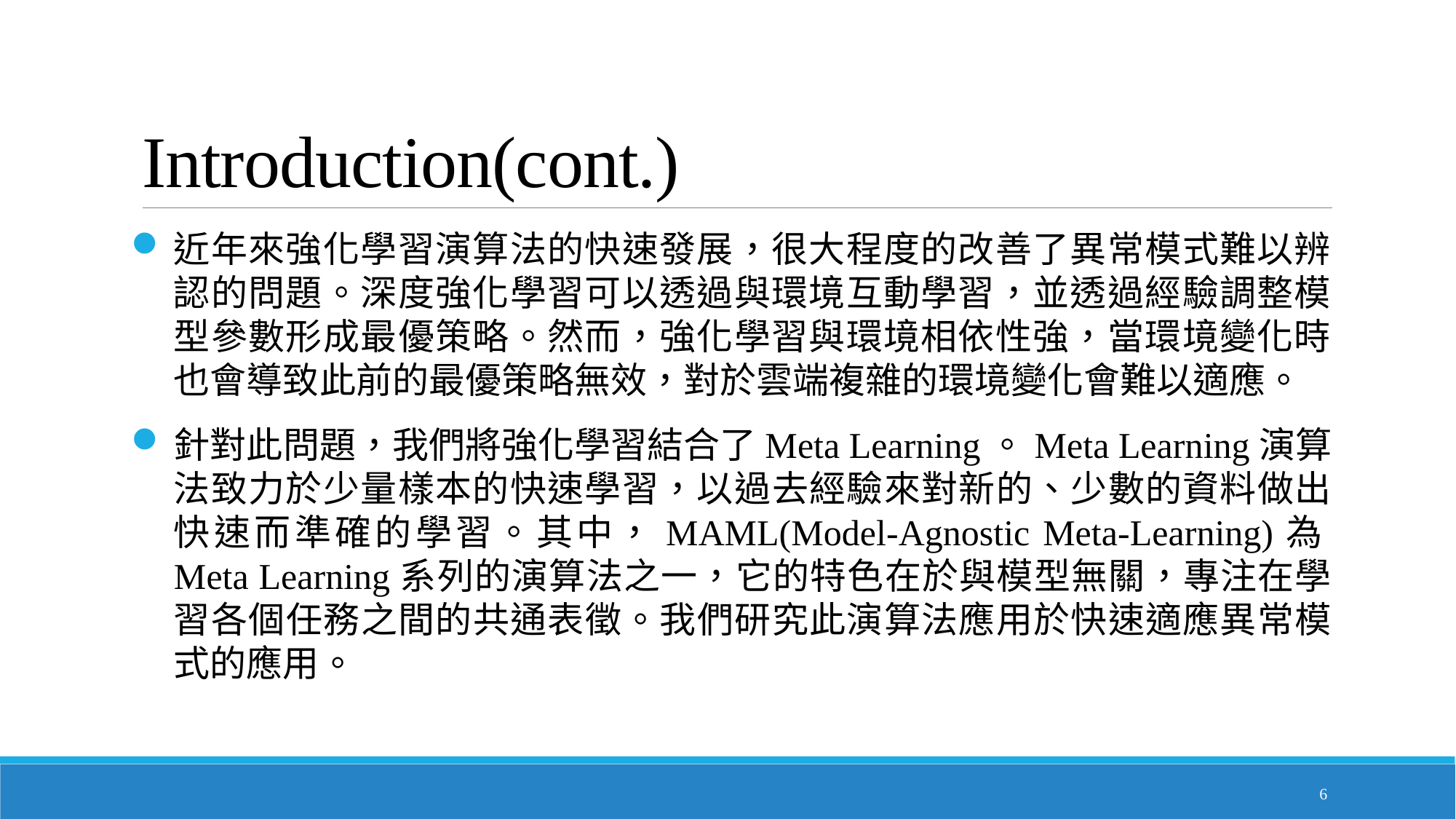

# Introduction(cont.)
近年來強化學習演算法的快速發展，很大程度的改善了異常模式難以辨認的問題。深度強化學習可以透過與環境互動學習，並透過經驗調整模型參數形成最優策略。然而，強化學習與環境相依性強，當環境變化時也會導致此前的最優策略無效，對於雲端複雜的環境變化會難以適應。
針對此問題，我們將強化學習結合了Meta Learning。Meta Learning演算法致力於少量樣本的快速學習，以過去經驗來對新的、少數的資料做出快速而準確的學習。其中，MAML(Model-Agnostic Meta-Learning)為Meta Learning系列的演算法之一，它的特色在於與模型無關，專注在學習各個任務之間的共通表徵。我們研究此演算法應用於快速適應異常模式的應用。
6